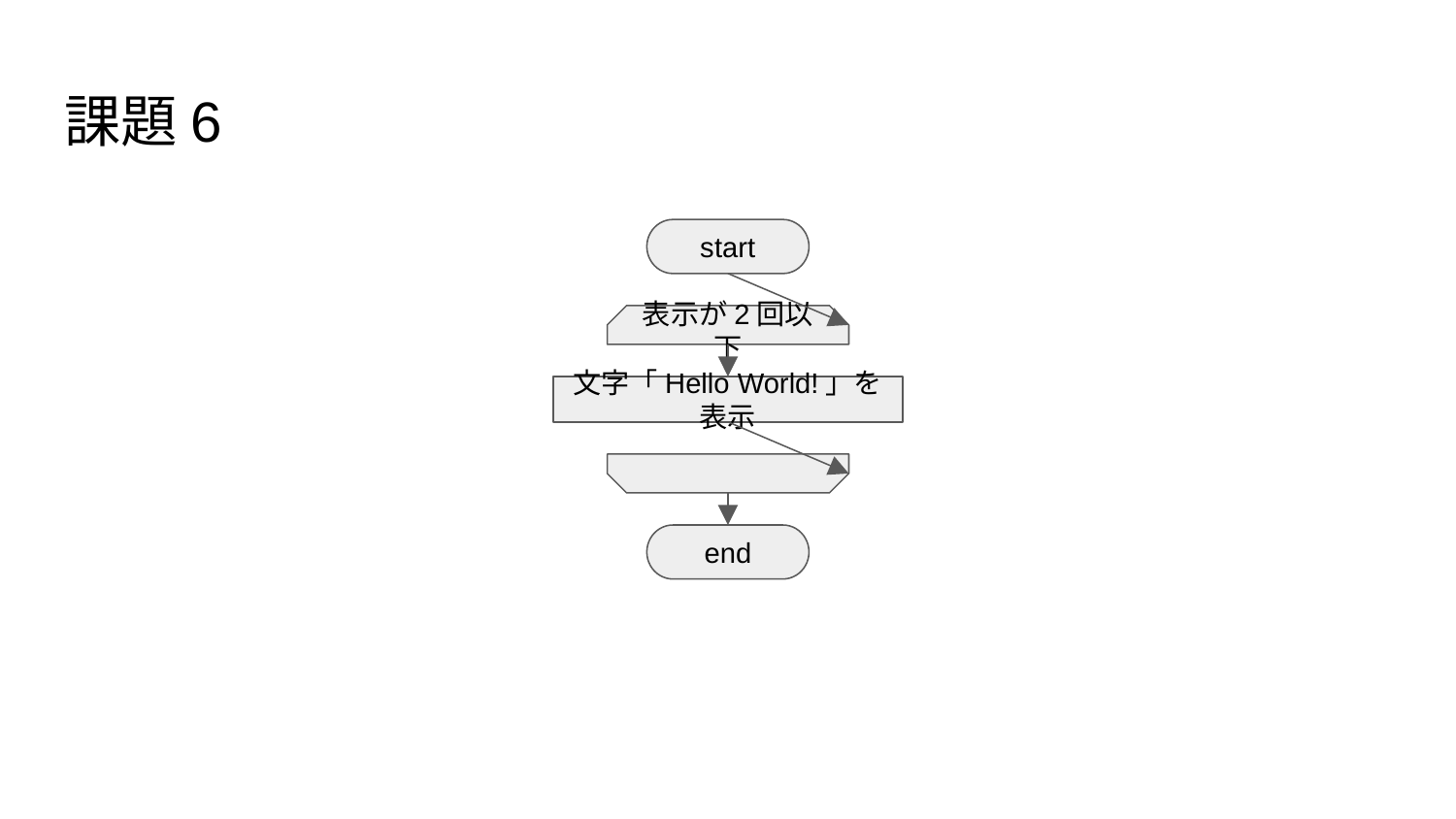

# 課題6
start
表示が2回以下
文字「Hello World!」を表示

end